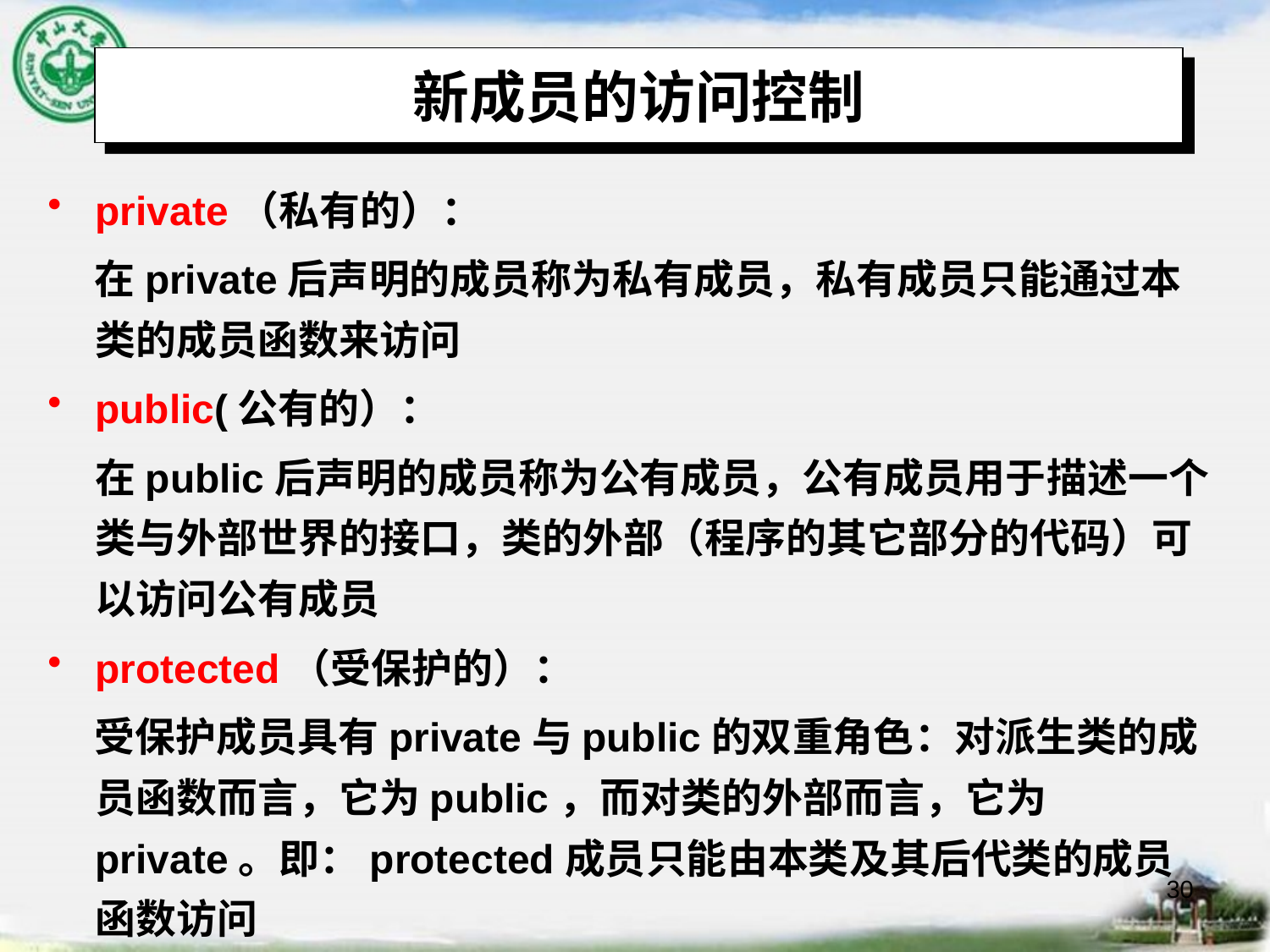

# 新成员的访问控制
private（私有的）：
    在private后声明的成员称为私有成员，私有成员只能通过本类的成员函数来访问
public(公有的）：
	在public后声明的成员称为公有成员，公有成员用于描述一个类与外部世界的接口，类的外部（程序的其它部分的代码）可以访问公有成员
protected（受保护的）：
    受保护成员具有private与public的双重角色：对派生类的成员函数而言，它为public，而对类的外部而言，它为private。即：protected成员只能由本类及其后代类的成员函数访问
30